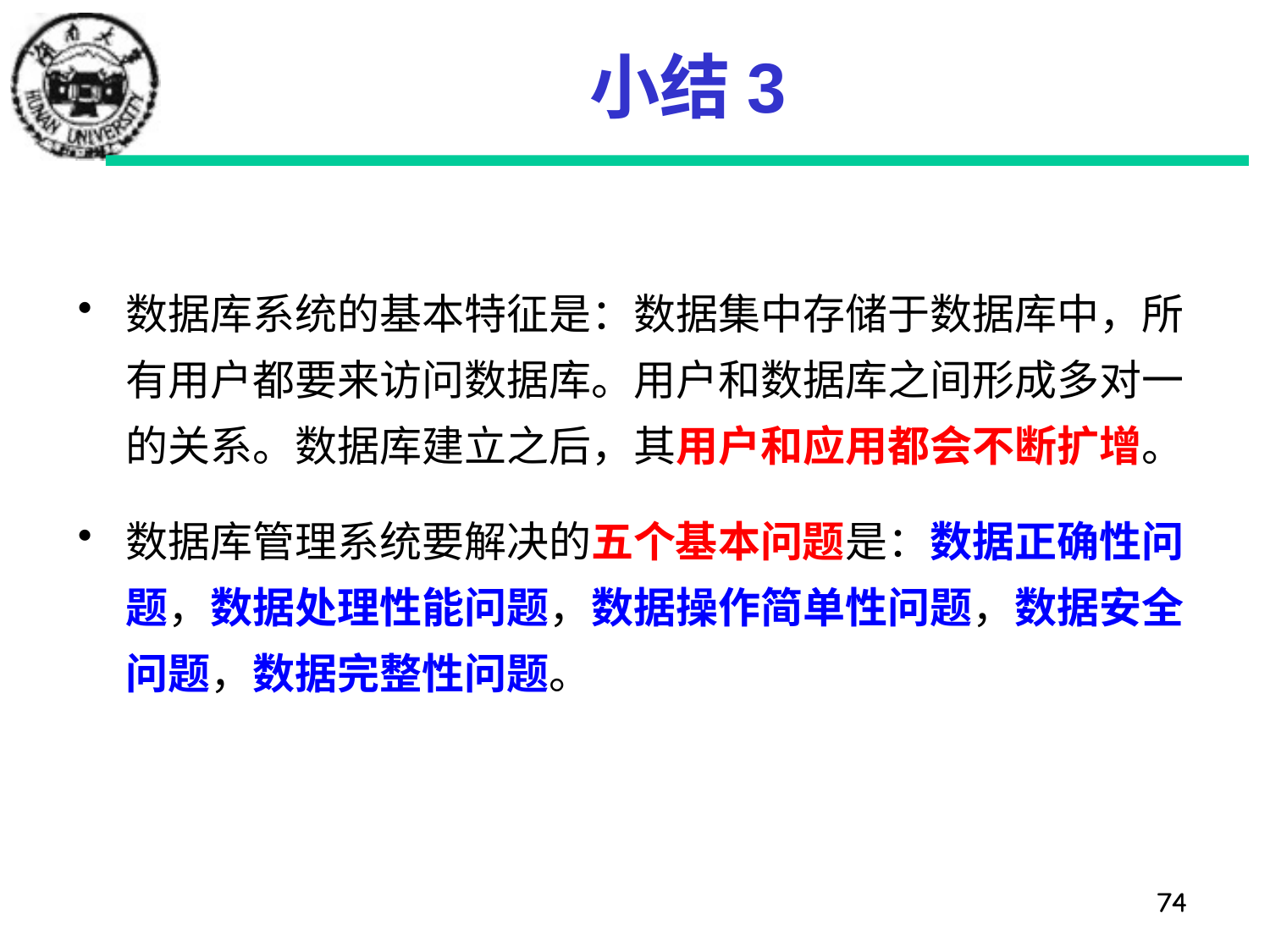

# 小结3
数据库系统的基本特征是：数据集中存储于数据库中，所有用户都要来访问数据库。用户和数据库之间形成多对一的关系。数据库建立之后，其用户和应用都会不断扩增。
数据库管理系统要解决的五个基本问题是：数据正确性问题，数据处理性能问题，数据操作简单性问题，数据安全问题，数据完整性问题。
74